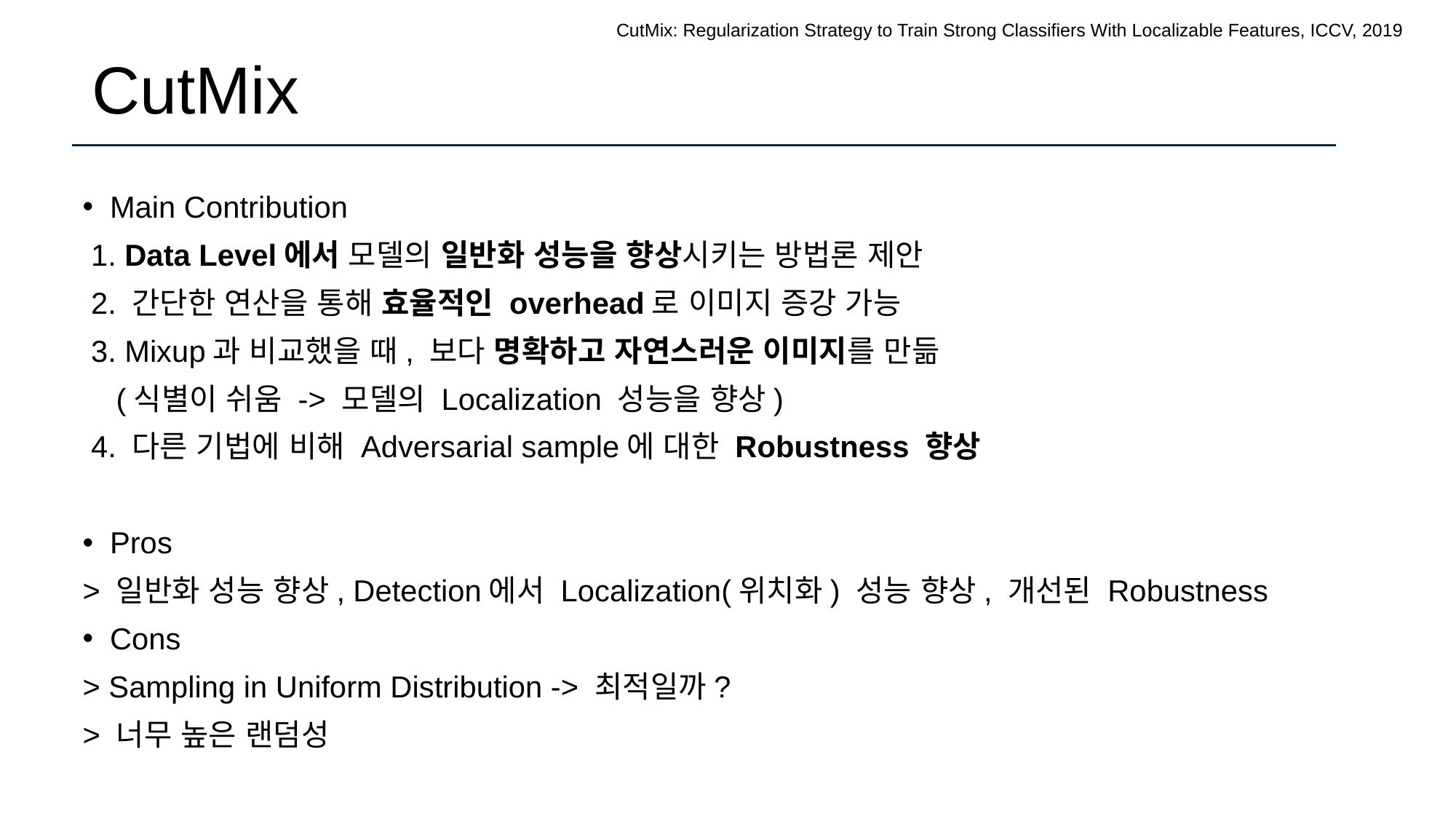

# CutMix
CutMix: Regularization Strategy to Train Strong Classifiers With Localizable Features, ICCV, 2019
Main Contribution
 1. Data Level에서 모델의 일반화 성능을 향상시키는 방법론 제안
 2. 간단한 연산을 통해 효율적인 overhead로 이미지 증강 가능
 3. Mixup과 비교했을 때, 보다 명확하고 자연스러운 이미지를 만듦
    (식별이 쉬움 -> 모델의 Localization 성능을 향상)
 4. 다른 기법에 비해 Adversarial sample에 대한 Robustness 향상

Pros
> 일반화 성능 향상, Detection에서 Localization(위치화) 성능 향상, 개선된 Robustness
Cons
> Sampling in Uniform Distribution -> 최적일까?
> 너무 높은 랜덤성